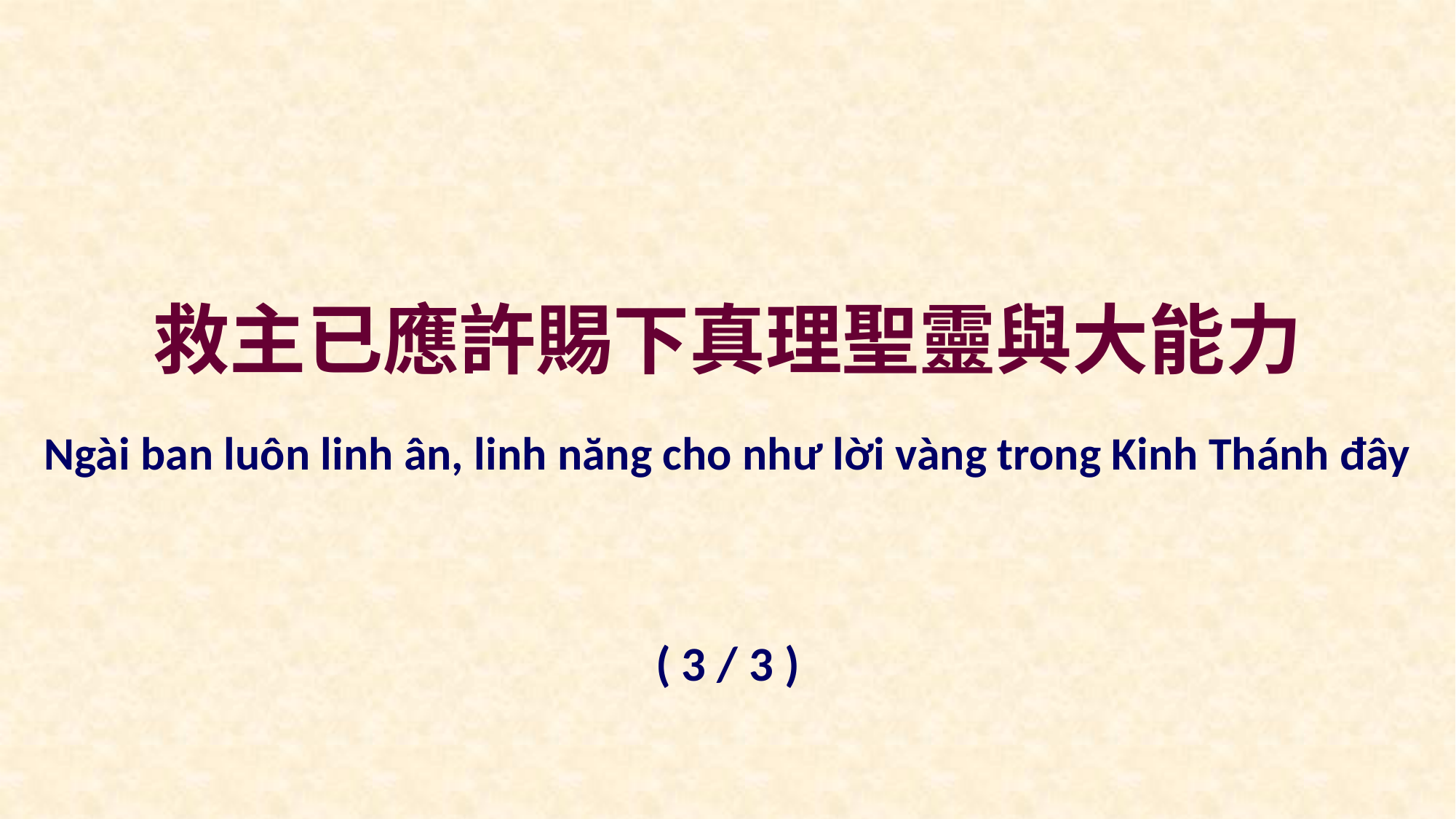

救主已應許賜下真理聖靈與大能力
Ngài ban luôn linh ân, linh năng cho như lời vàng trong Kinh Thánh đây
( 3 / 3 )